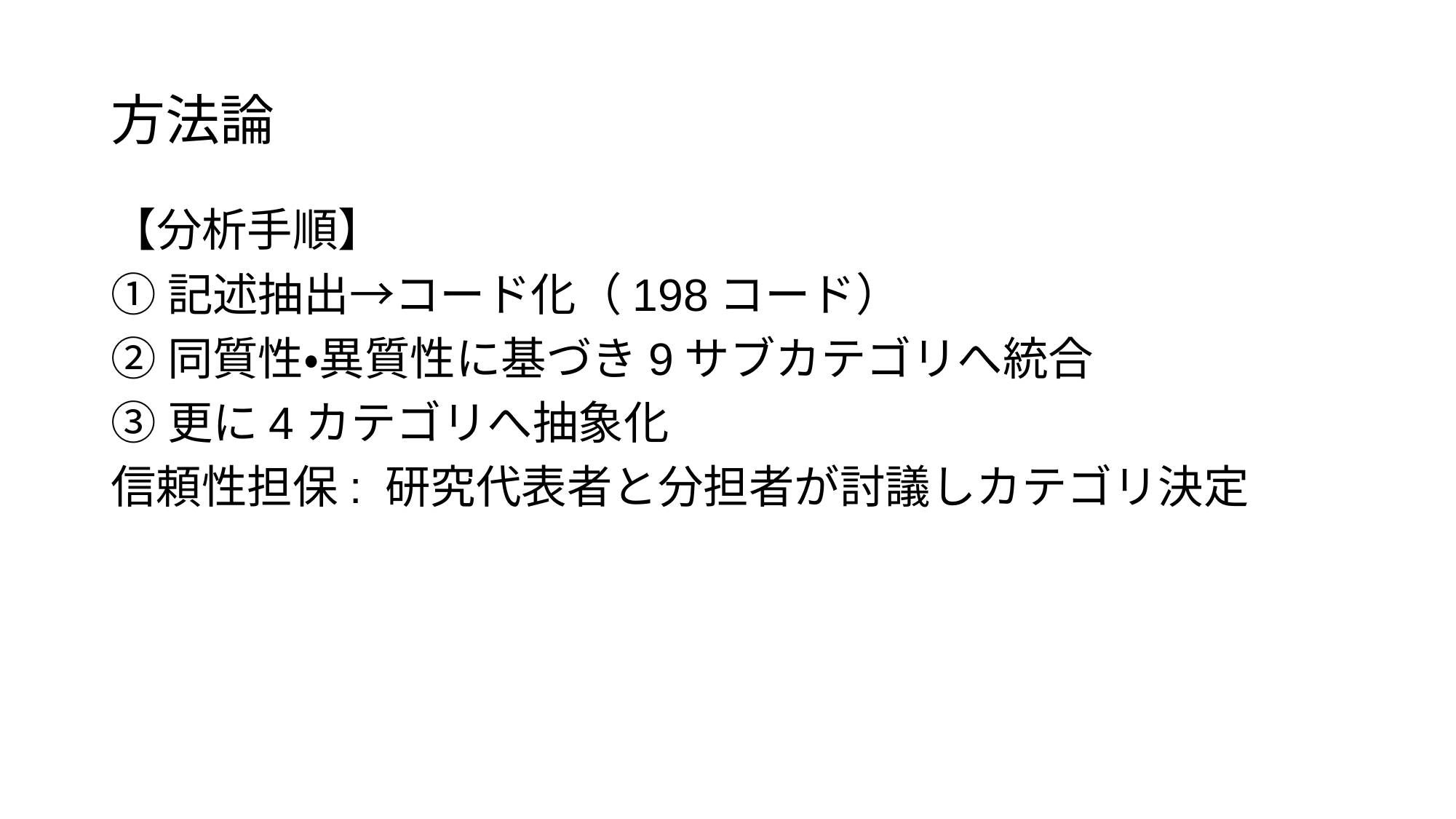

# 方法論
【分析手順】
①記述抽出→コード化（198コード）
②同質性・異質性に基づき9サブカテゴリへ統合
③更に4カテゴリへ抽象化
信頼性担保: 研究代表者と分担者が討議しカテゴリ決定